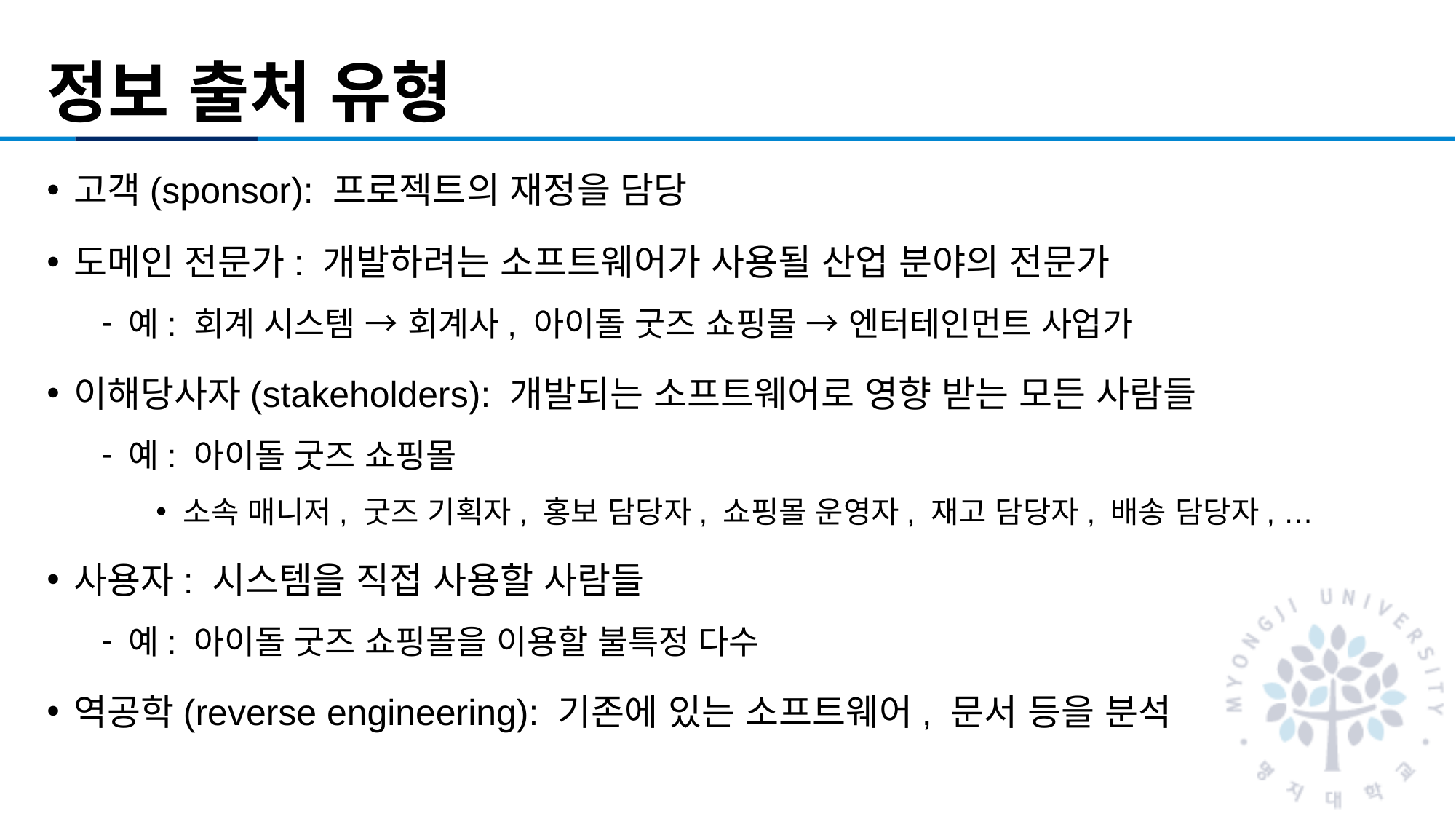

# 정보 출처 유형
고객(sponsor): 프로젝트의 재정을 담당
도메인 전문가: 개발하려는 소프트웨어가 사용될 산업 분야의 전문가
예: 회계 시스템 → 회계사, 아이돌 굿즈 쇼핑몰 → 엔터테인먼트 사업가
이해당사자(stakeholders): 개발되는 소프트웨어로 영향 받는 모든 사람들
예: 아이돌 굿즈 쇼핑몰
소속 매니저, 굿즈 기획자, 홍보 담당자, 쇼핑몰 운영자, 재고 담당자, 배송 담당자, …
사용자: 시스템을 직접 사용할 사람들
예: 아이돌 굿즈 쇼핑몰을 이용할 불특정 다수
역공학(reverse engineering): 기존에 있는 소프트웨어, 문서 등을 분석